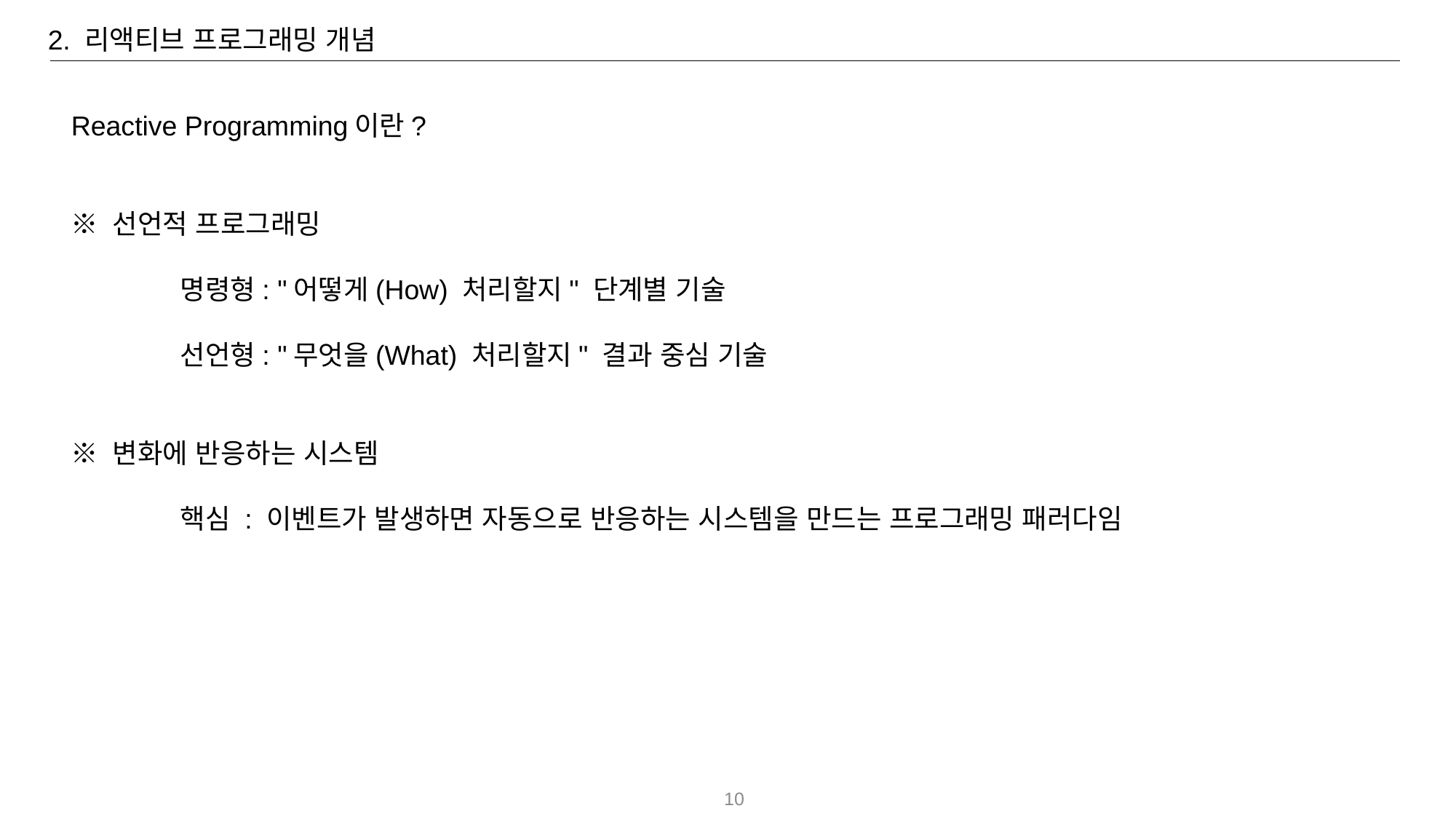

# 2. 리액티브 프로그래밍 개념
Reactive Programming이란?

※ 선언적 프로그래밍

	명령형: "어떻게(How) 처리할지" 단계별 기술

	선언형: "무엇을(What) 처리할지" 결과 중심 기술

※ 변화에 반응하는 시스템

	핵심 : 이벤트가 발생하면 자동으로 반응하는 시스템을 만드는 프로그래밍 패러다임

10